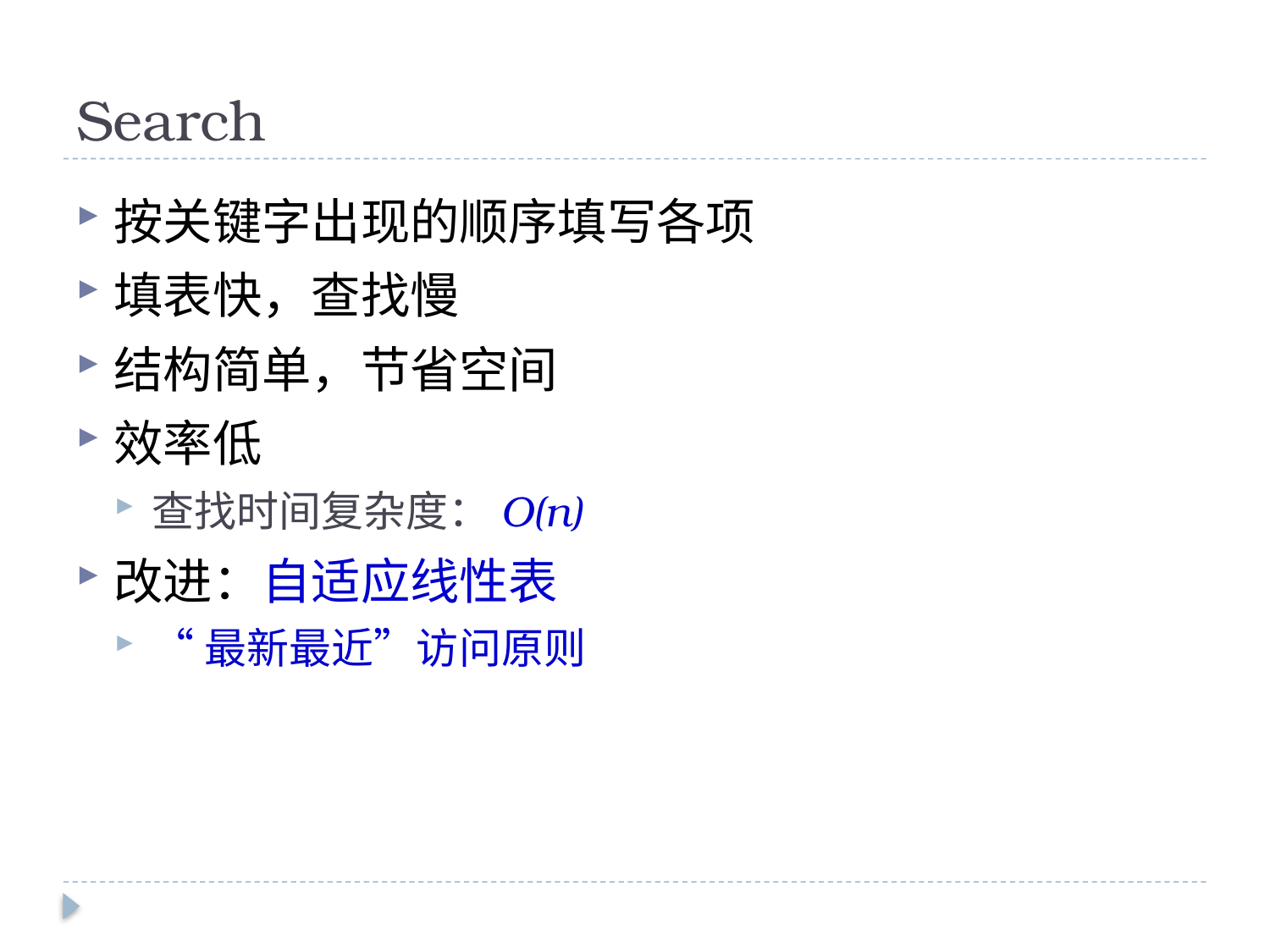

# Search
按关键字出现的顺序填写各项
填表快，查找慢
结构简单，节省空间
效率低
查找时间复杂度：O(n)
改进：自适应线性表
“最新最近”访问原则

9